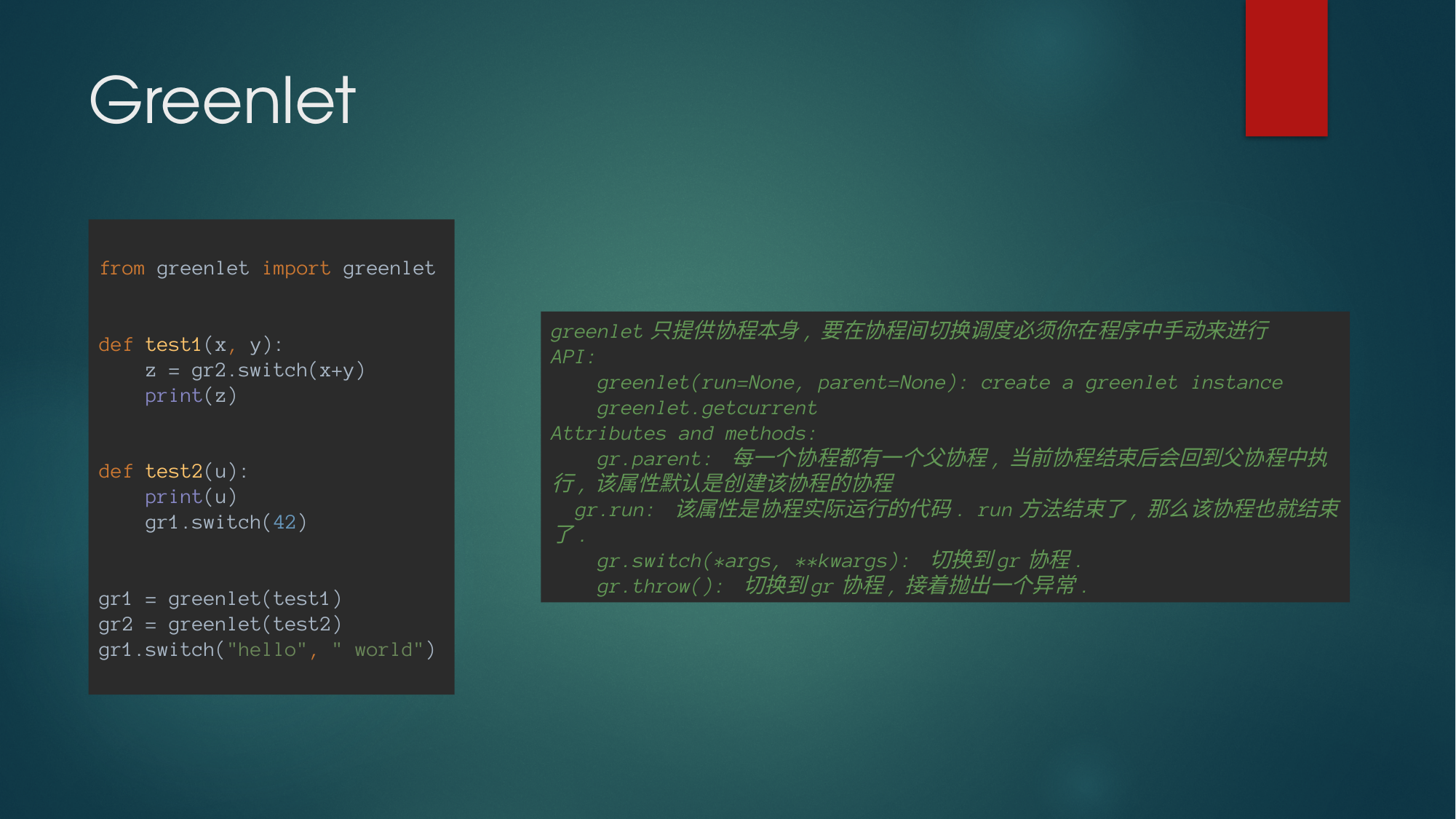

# Greenlet
from greenlet import greenlet
def test1(x, y):
    z = gr2.switch(x+y)
    print(z)
def test2(u):
    print(u)
    gr1.switch(42)
gr1 = greenlet(test1)
gr2 = greenlet(test2)
gr1.switch("hello", " world")
greenlet只提供协程本身,要在协程间切换调度必须你在程序中手动来进行
API:
    greenlet(run=None, parent=None): create a greenlet instance
    greenlet.getcurrent
Attributes and methods:
    gr.parent: 每一个协程都有一个父协程,当前协程结束后会回到父协程中执行,该属性默认是创建该协程的协程
    gr.run: 该属性是协程实际运行的代码. run方法结束了,那么该协程也就结束了.
    gr.switch(*args, **kwargs): 切换到gr协程.
    gr.throw(): 切换到gr协程,接着抛出一个异常.